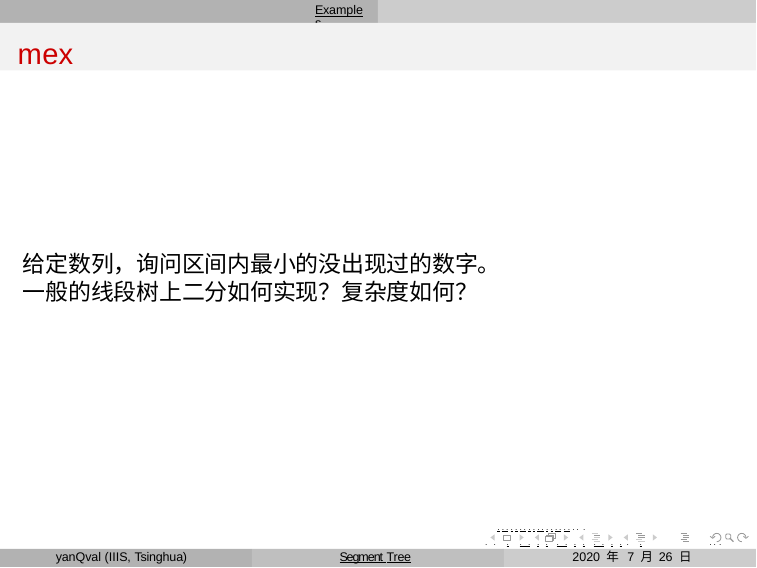

Examples
mex
给定数列，询问区间内最小的没出现过的数字。 一般的线段树上二分如何实现？复杂度如何？
. . . . . . . . . . . . . . . . . . . .
.   .     .     .   .   .   .    .   .   .   .    .   .   .   . .     .	. . .
2020 年  7 月 26 日	16 / 29

yanQval (IIIS, Tsinghua)
Segment Tree